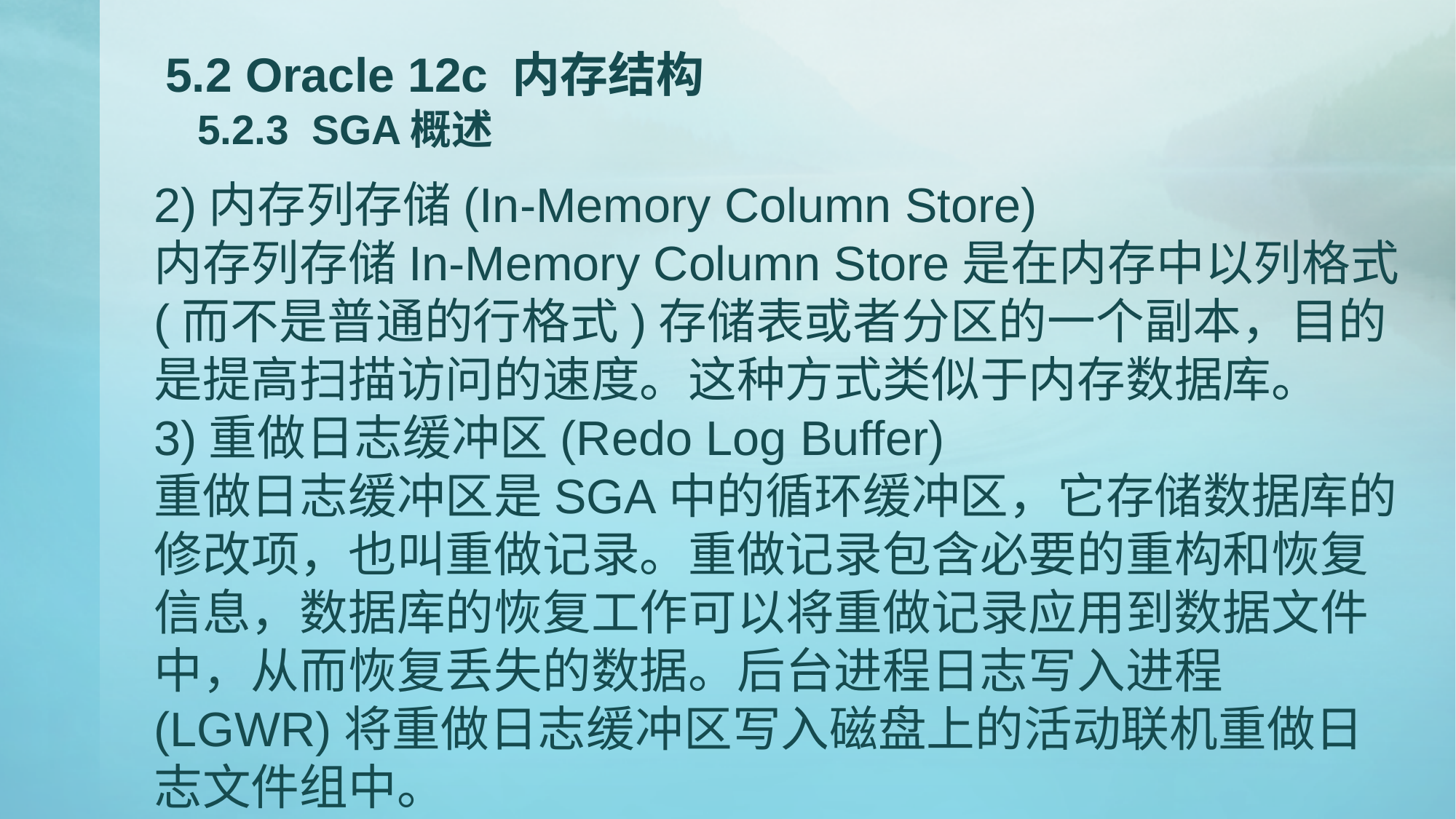

# 5.2 Oracle 12c 内存结构 5.2.3  SGA概述
2)内存列存储(In-Memory Column Store)
内存列存储In-Memory Column Store是在内存中以列格式(而不是普通的行格式)存储表或者分区的一个副本，目的是提高扫描访问的速度。这种方式类似于内存数据库。
3)重做日志缓冲区(Redo Log Buffer)
重做日志缓冲区是SGA中的循环缓冲区，它存储数据库的修改项，也叫重做记录。重做记录包含必要的重构和恢复信息，数据库的恢复工作可以将重做记录应用到数据文件中，从而恢复丢失的数据。后台进程日志写入进程(LGWR)将重做日志缓冲区写入磁盘上的活动联机重做日志文件组中。